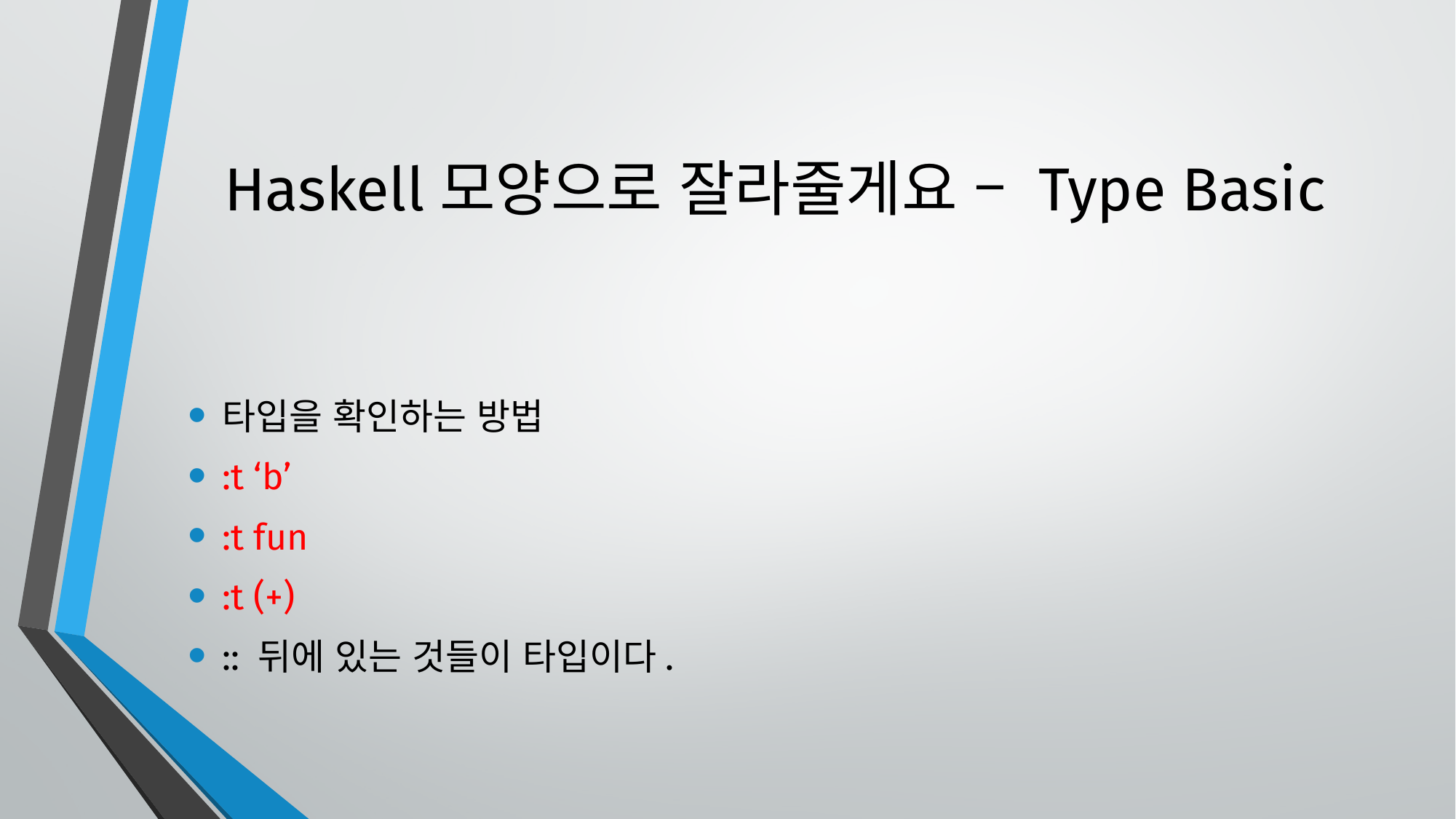

# Haskell모양으로 잘라줄게요 – Type Basic

타입을 확인하는 방법
:t ‘b’
:t fun
:t (+)
:: 뒤에 있는 것들이 타입이다.